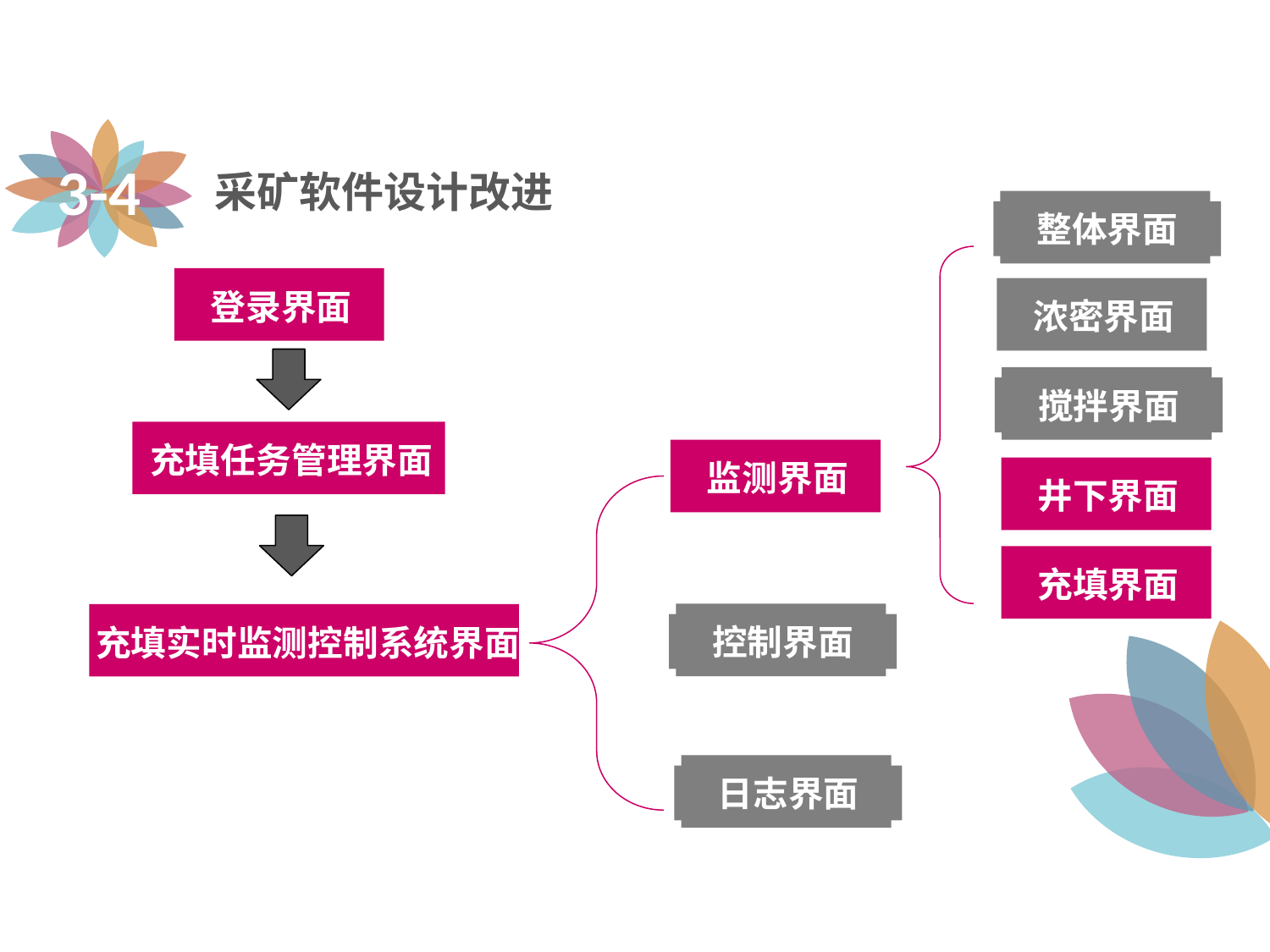

3-4
采矿软件设计改进

整体界面

登录界面

浓密界面

搅拌界面

充填任务管理界面

监测界面

井下界面

充填界面

控制界面

充填实时监测控制系统界面

日志界面